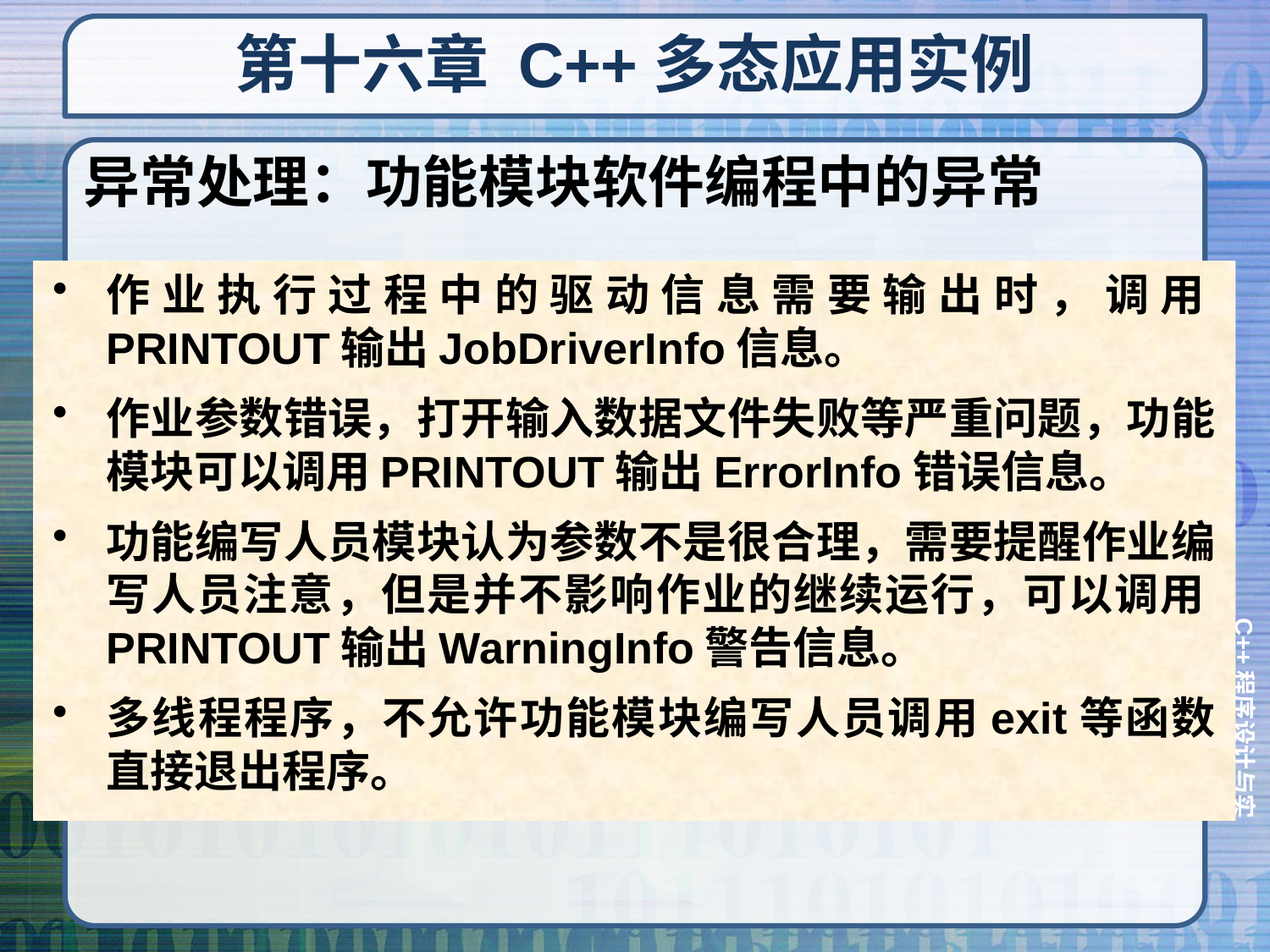

# 第十六章 C++多态应用实例
异常处理：功能模块软件编程中的异常
作业执行过程中的驱动信息需要输出时，调用PRINTOUT输出JobDriverInfo信息。
作业参数错误，打开输入数据文件失败等严重问题，功能模块可以调用PRINTOUT输出ErrorInfo错误信息。
功能编写人员模块认为参数不是很合理，需要提醒作业编写人员注意，但是并不影响作业的继续运行，可以调用PRINTOUT输出WarningInfo警告信息。
多线程程序，不允许功能模块编写人员调用exit等函数直接退出程序。